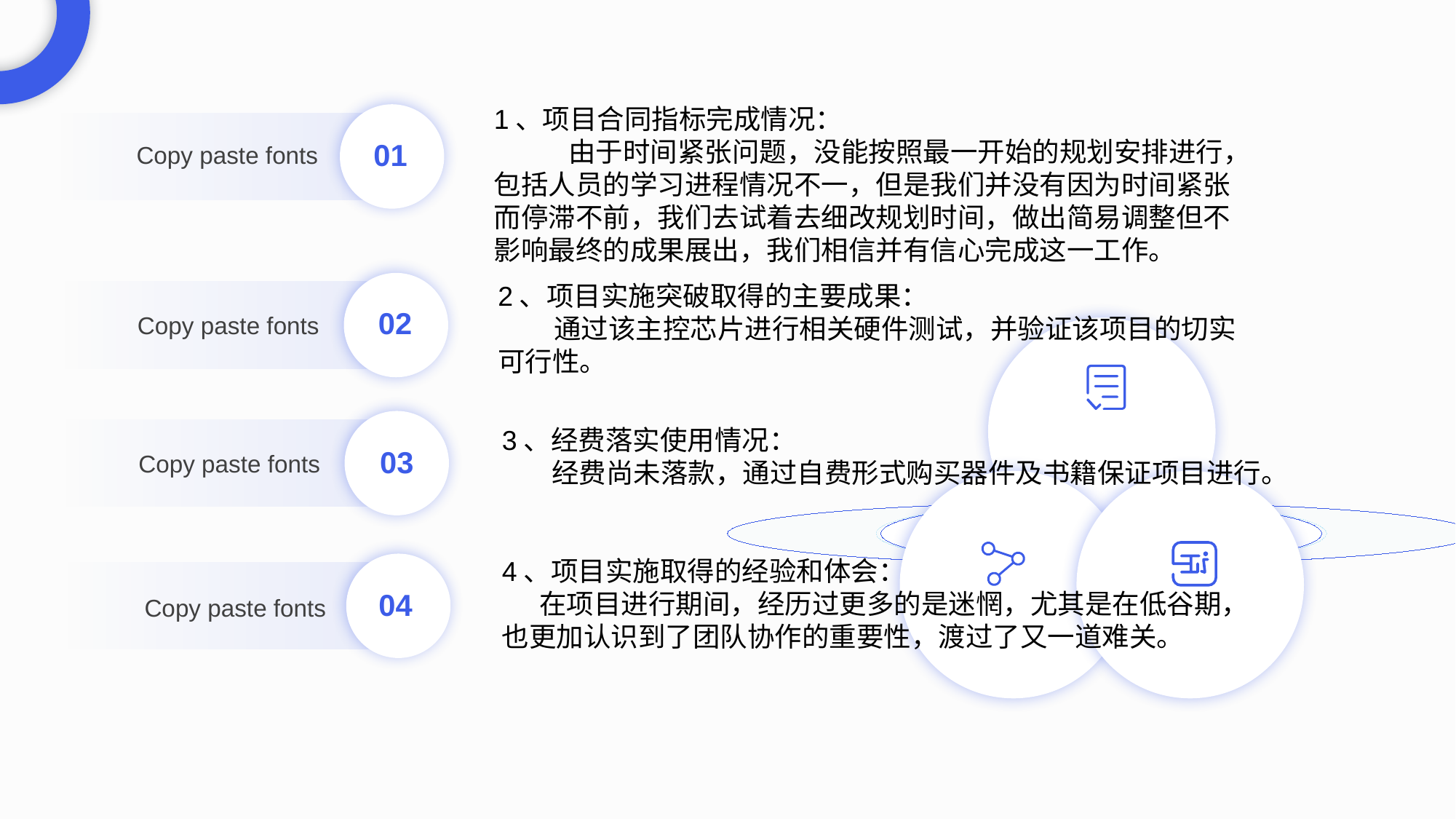

1、项目合同指标完成情况：
           由于时间紧张问题，没能按照最一开始的规划安排进行，包括人员的学习进程情况不一，但是我们并没有因为时间紧张而停滞不前，我们去试着去细改规划时间，做出简易调整但不影响最终的成果展出，我们相信并有信心完成这一工作。

01
Copy paste fonts

2、项目实施突破取得的主要成果：
        通过该主控芯片进行相关硬件测试，并验证该项目的切实可行性。

02
Copy paste fonts

03
Copy paste fonts
3、经费落实使用情况：
       经费尚未落款，通过自费形式购买器件及书籍保证项目进行。

4、项目实施取得的经验和体会：
     在项目进行期间，经历过更多的是迷惘，尤其是在低谷期，也更加认识到了团队协作的重要性，渡过了又一道难关。

04
Copy paste fonts